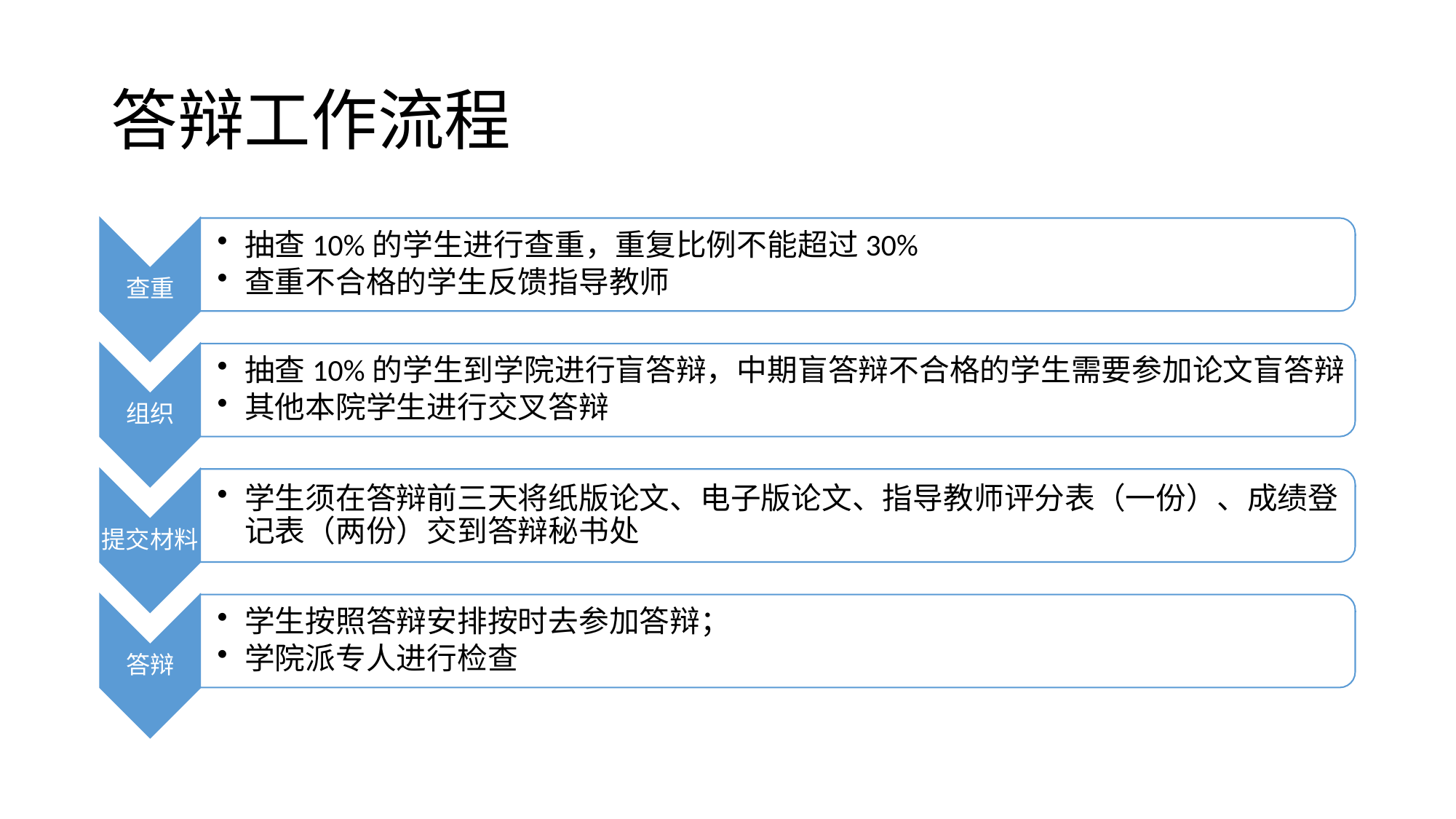

# 答辩工作流程
查重
抽查10%的学生进行查重，重复比例不能超过30%
查重不合格的学生反馈指导教师
组织
抽查10%的学生到学院进行盲答辩，中期盲答辩不合格的学生需要参加论文盲答辩
其他本院学生进行交叉答辩
提交材料
学生须在答辩前三天将纸版论文、电子版论文、指导教师评分表（一份）、成绩登记表（两份）交到答辩秘书处
答辩
学生按照答辩安排按时去参加答辩；
学院派专人进行检查